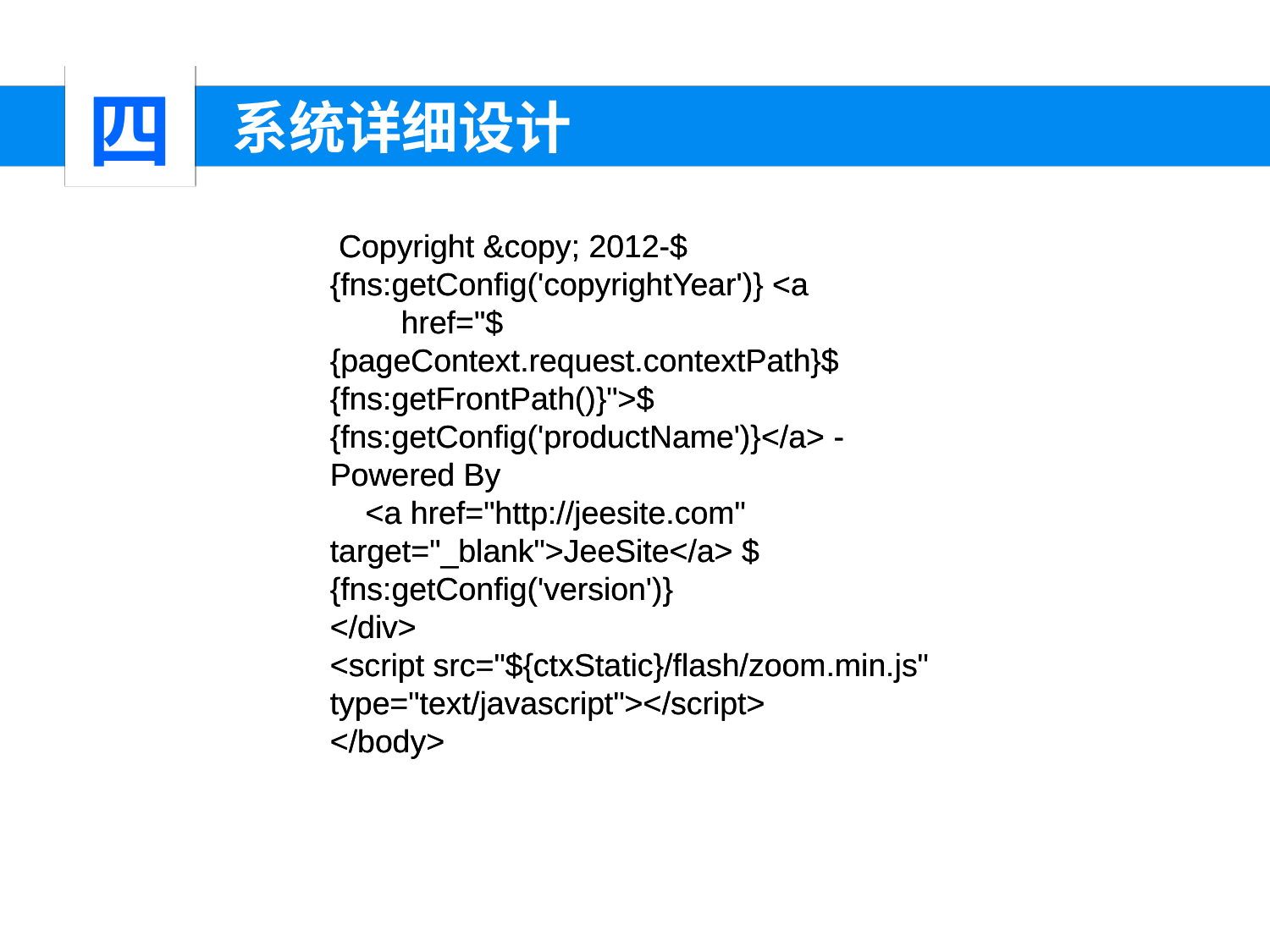

四
                系统详细设计
 Copyright &copy; 2012-${fns:getConfig('copyrightYear')} <a
        href="${pageContext.request.contextPath}${fns:getFrontPath()}">${fns:getConfig('productName')}</a> - Powered By
    <a href="http://jeesite.com" target="_blank">JeeSite</a> ${fns:getConfig('version')}
</div>
<script src="${ctxStatic}/flash/zoom.min.js" type="text/javascript"></script>
</body>
 Copyright &copy; 2012-${fns:getConfig('copyrightYear')} <a
        href="${pageContext.request.contextPath}${fns:getFrontPath()}">${fns:getConfig('productName')}</a> - Powered By
    <a href="http://jeesite.com" target="_blank">JeeSite</a> ${fns:getConfig('version')}
</div>
<script src="${ctxStatic}/flash/zoom.min.js" type="text/javascript"></script>
</body>